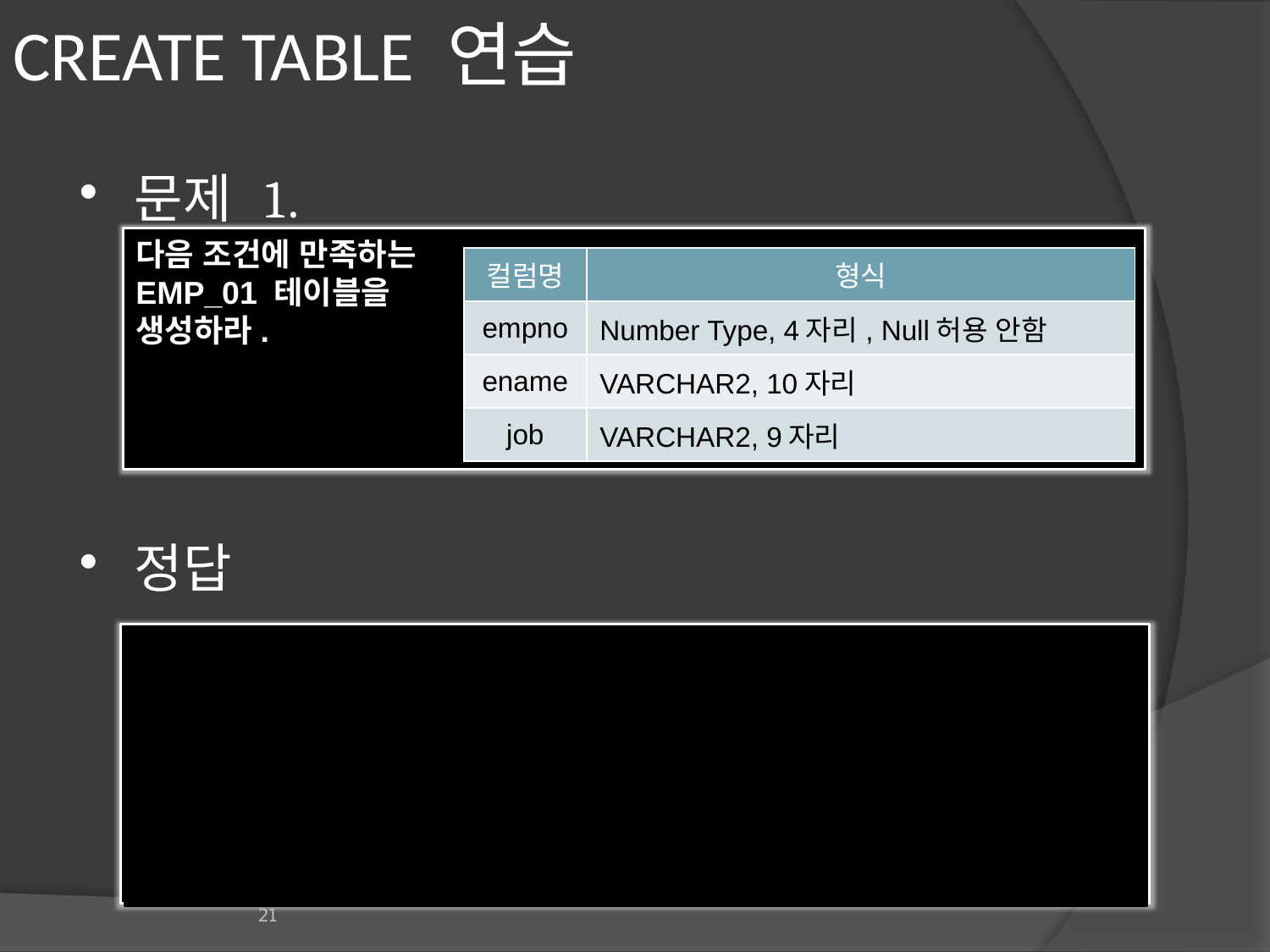

# CREATE TABLE 연습
문제 1.

정답
다음 조건에 만족하는
EMP_01 테이블을
생성하라.

| 컬럼명 | 형식 |
| --- | --- |
| empno | Number Type, 4자리, Null허용 안함 |
| ename | VARCHAR2, 10자리 |
| job | VARCHAR2, 9자리 |
SQL> CREATE TABLE EMP_01
  2  ( EMPNO  NUMBER(4) NOT NULL,
  3    ENAME  VARCHAR2(10),
  4    JOB       VARCHAR2(9)
  5  );

테이블이 생성되었습니다.

21